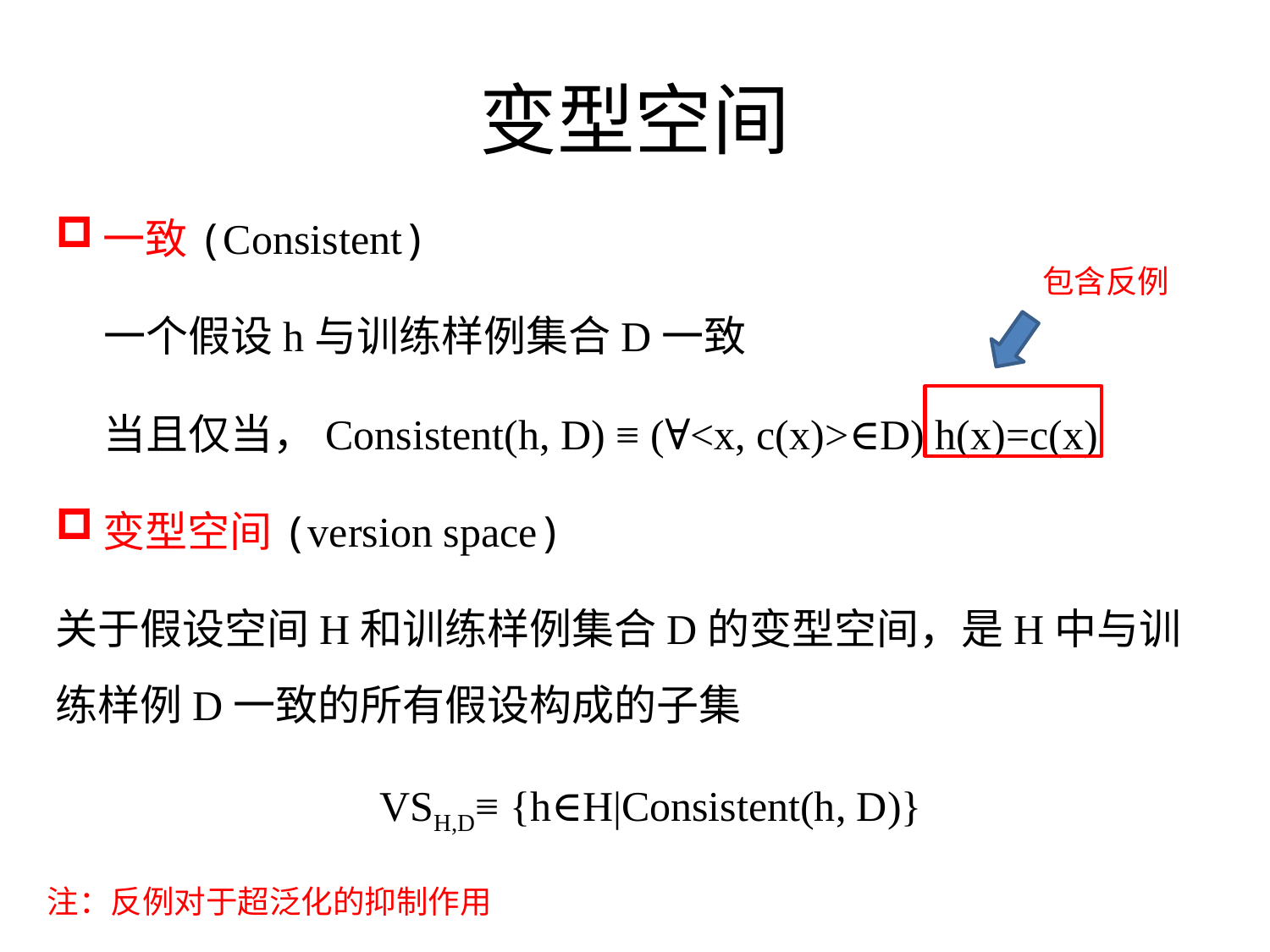

# 变型空间
一致(Consistent)
    一个假设h与训练样例集合D一致
    当且仅当，Consistent(h, D) ≡ (∀<x, c(x)>∈D) h(x)=c(x)
变型空间(version space)
关于假设空间H和训练样例集合D的变型空间，是H中与训练样例D一致的所有假设构成的子集
   VSH,D≡ {h∈H|Consistent(h, D)}
包含反例

注：反例对于超泛化的抑制作用